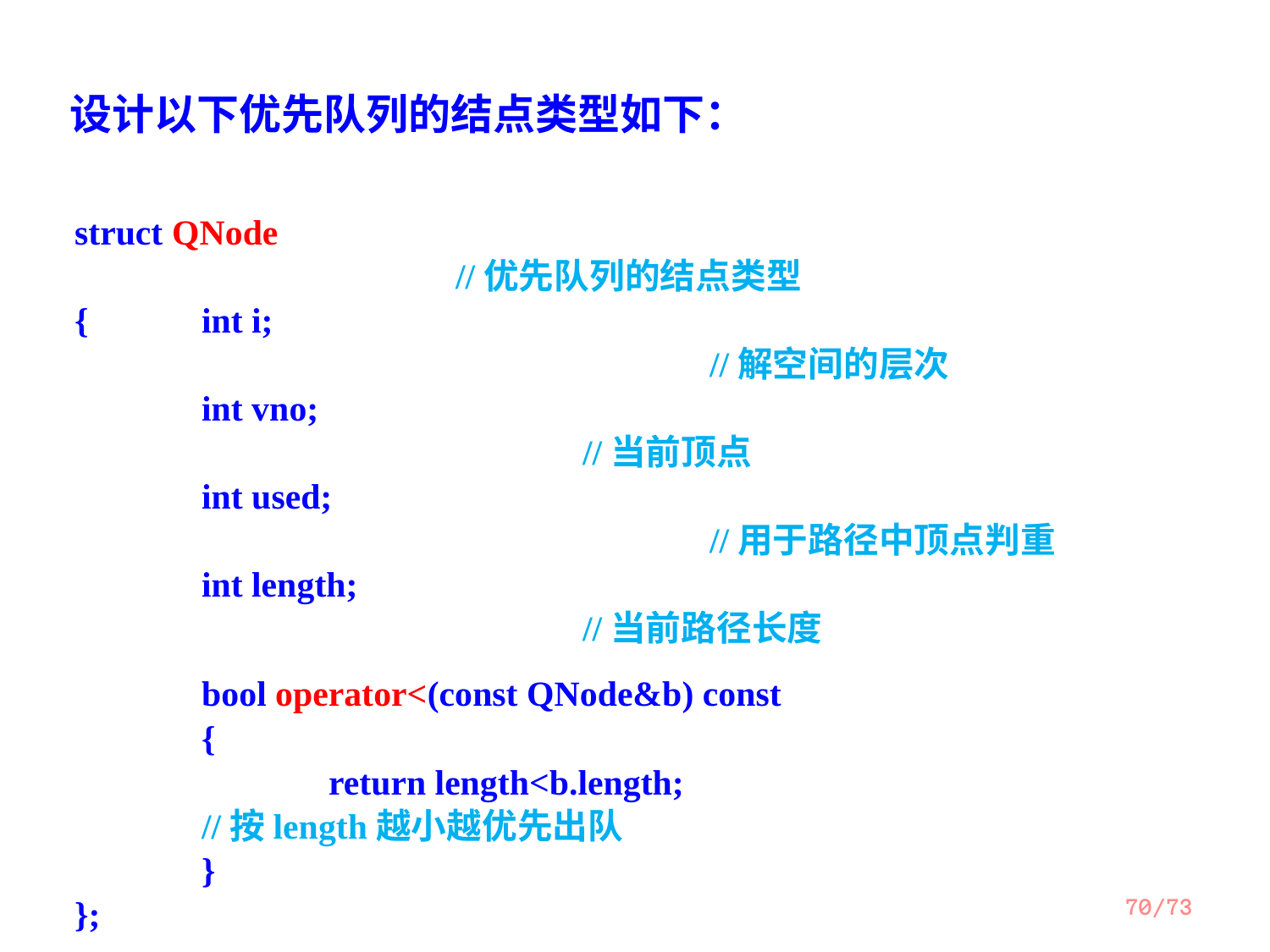

设计以下优先队列的结点类型如下：
struct QNode										//优先队列的结点类型
{	int i;												//解空间的层次
	int vno;											//当前顶点
	int used;											//用于路径中顶点判重
	int length;										//当前路径长度
	bool operator<(const QNode&b) const
	{
		return length<b.length;					//按length越小越优先出队
	}
};
70/73